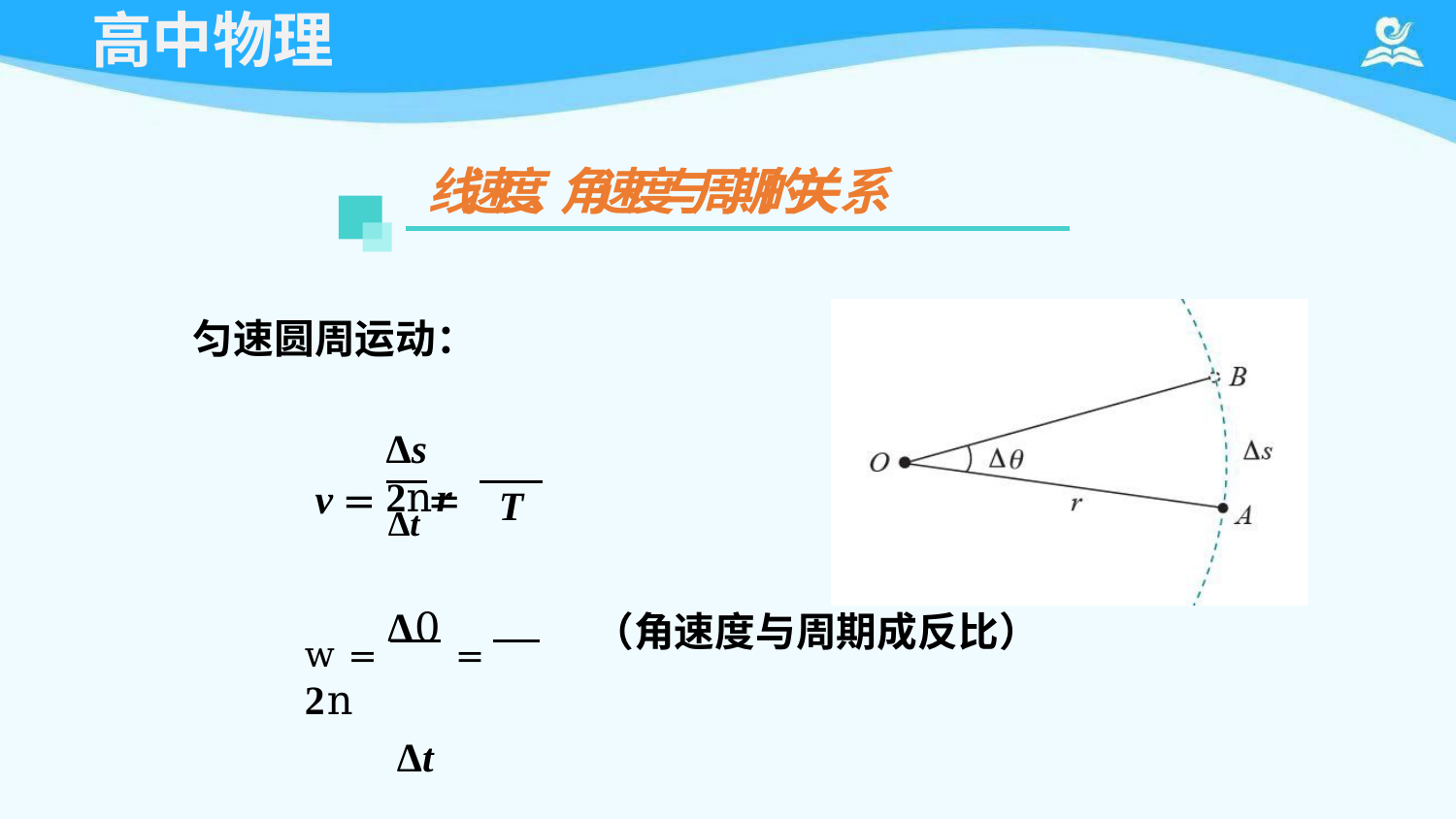

# 高中物理
线速度、角速度与周期的关系

匀速圆周运动：

Δs	2nr
v = Δt =
T

w = Δ0 = 2n
Δt	T
（角速度与周期成反比）